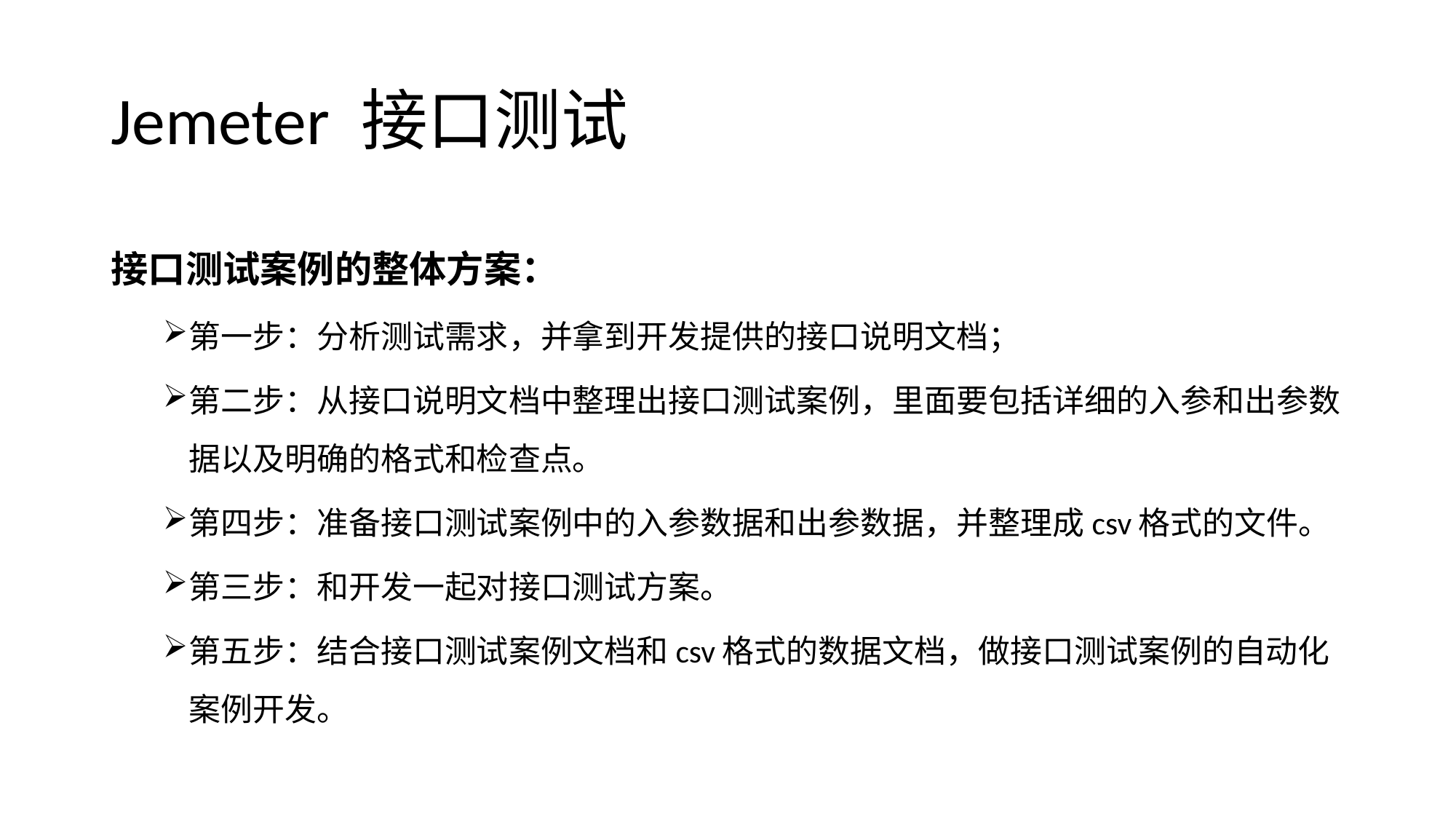

# Jemeter 接口测试
接口测试案例的整体方案：
第一步：分析测试需求，并拿到开发提供的接口说明文档；
第二步：从接口说明文档中整理出接口测试案例，里面要包括详细的入参和出参数据以及明确的格式和检查点。
第四步：准备接口测试案例中的入参数据和出参数据，并整理成csv格式的文件。
第三步：和开发一起对接口测试方案。
第五步：结合接口测试案例文档和csv格式的数据文档，做接口测试案例的自动化案例开发。